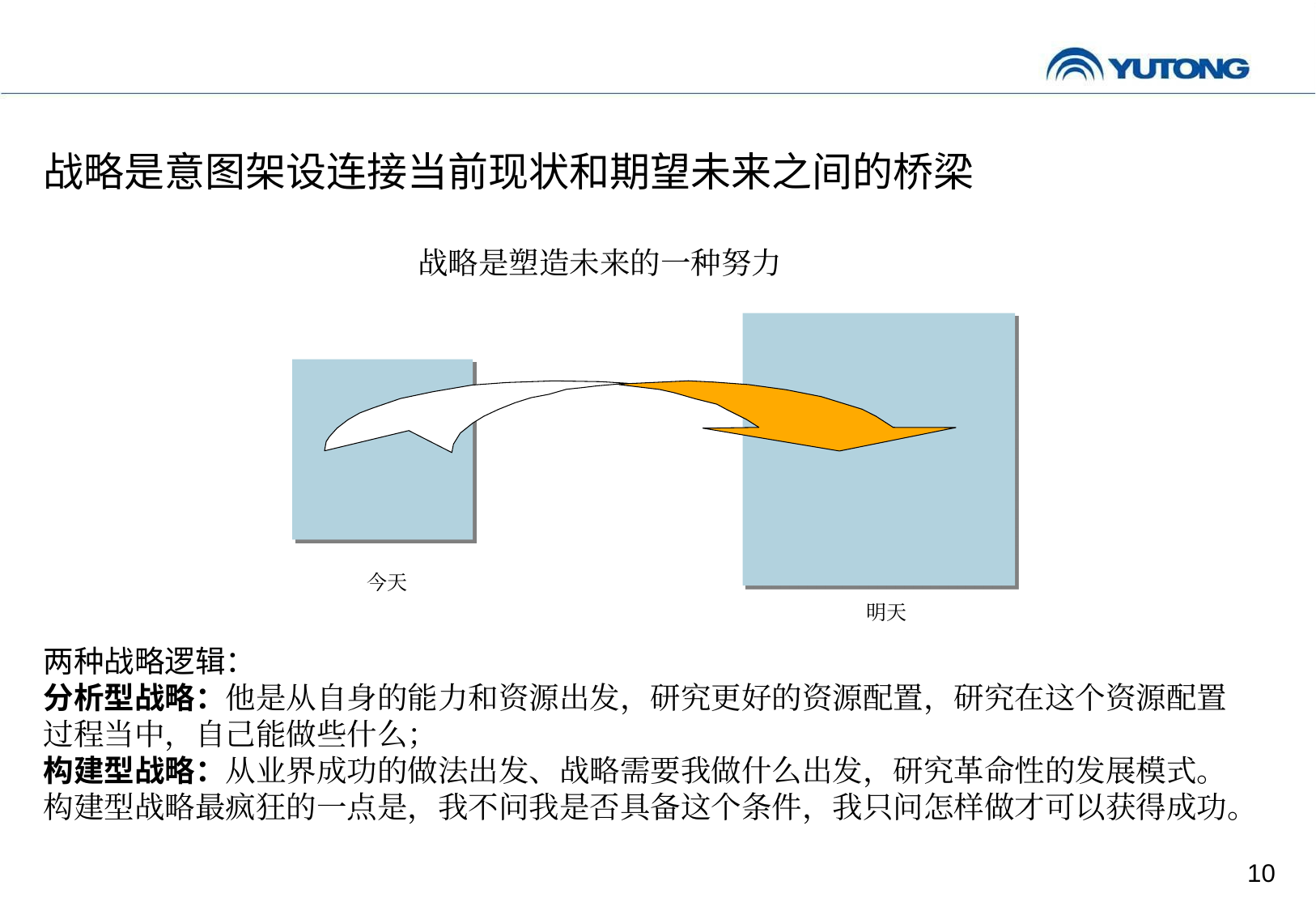

战略是意图架设连接当前现状和期望未来之间的桥梁

战略是塑造未来的一种努力

今天
明天
两种战略逻辑：
分析型战略：他是从自身的能力和资源出发，研究更好的资源配置，研究在这个资源配置过程当中，自己能做些什么；
构建型战略：从业界成功的做法出发、战略需要我做什么出发，研究革命性的发展模式。构建型战略最疯狂的一点是，我不问我是否具备这个条件，我只问怎样做才可以获得成功。
10